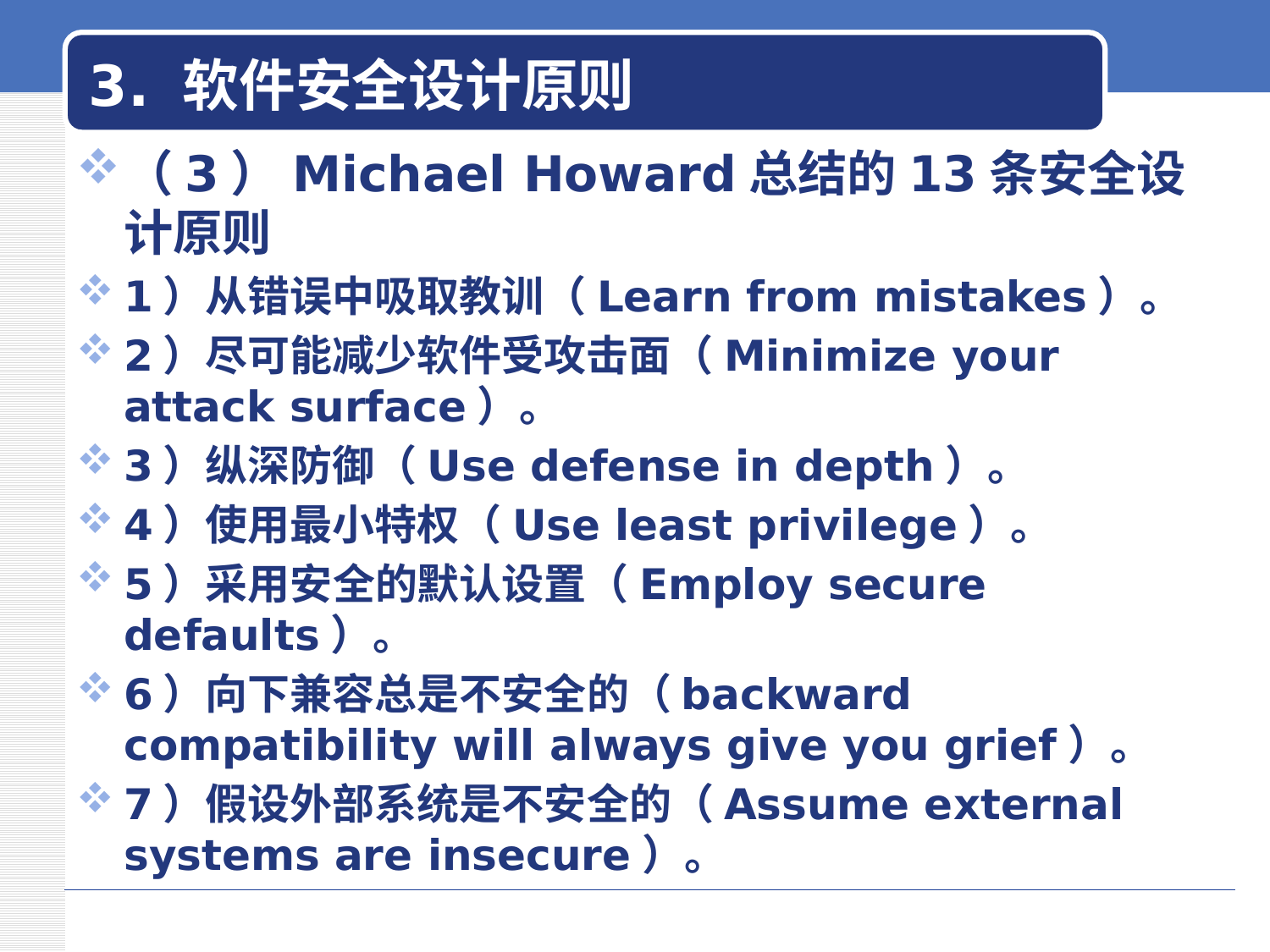

# 3. 软件安全设计原则
（3）Michael Howard总结的13条安全设计原则
1）从错误中吸取教训（Learn from mistakes）。
2）尽可能减少软件受攻击面（Minimize your attack surface）。
3）纵深防御（Use defense in depth）。
4）使用最小特权（Use least privilege）。
5）采用安全的默认设置（Employ secure defaults）。
6）向下兼容总是不安全的（backward compatibility will always give you grief）。
7）假设外部系统是不安全的（Assume external systems are insecure）。